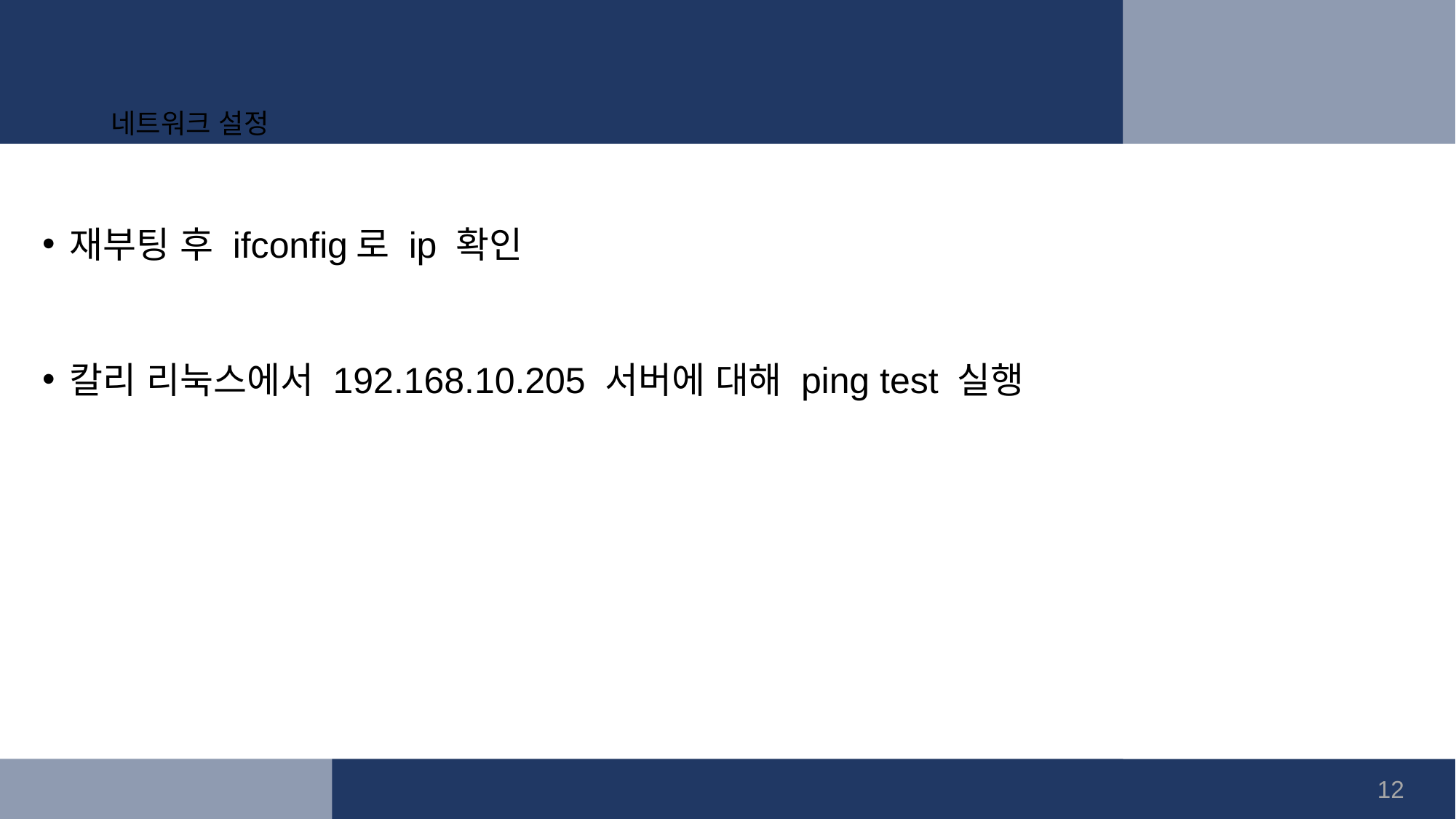

# 네트워크 설정
재부팅 후 ifconfig로 ip 확인

칼리 리눅스에서 192.168.10.205 서버에 대해 ping test 실행

12